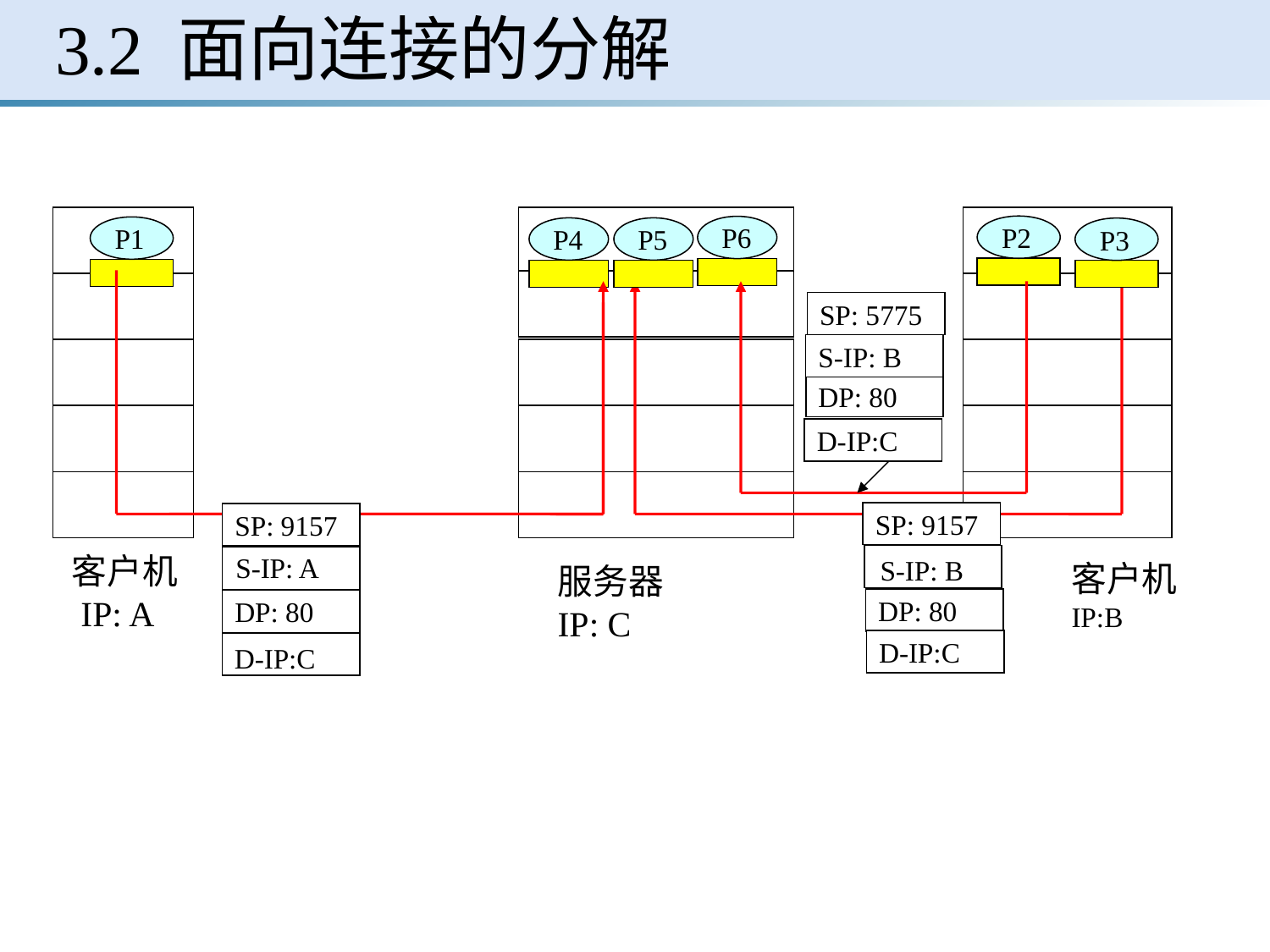

# 3.2 面向连接的分解

P1

客户机
 IP: A

P1

P2

P6

P4

P5

P3

SP: 5775

DP: 80

S-IP: B

D-IP:C

SP: 9157

DP: 80
SP: 9157

S-IP: A
S-IP: B

客户机
IP:B
服务器
IP: C

DP: 80
D-IP:C

D-IP:C